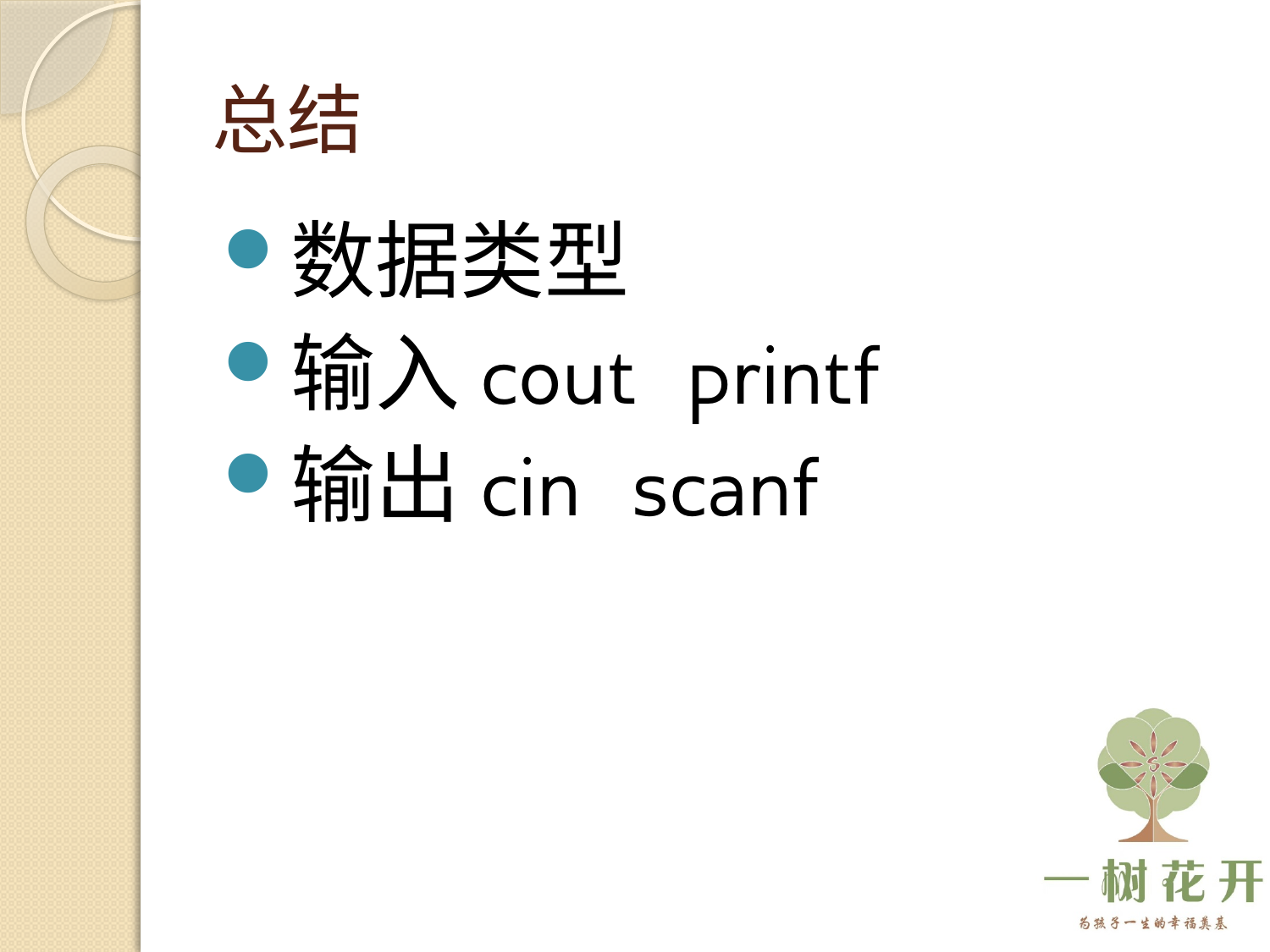

# 总结
数据类型
输入cout  printf
输出cin  scanf